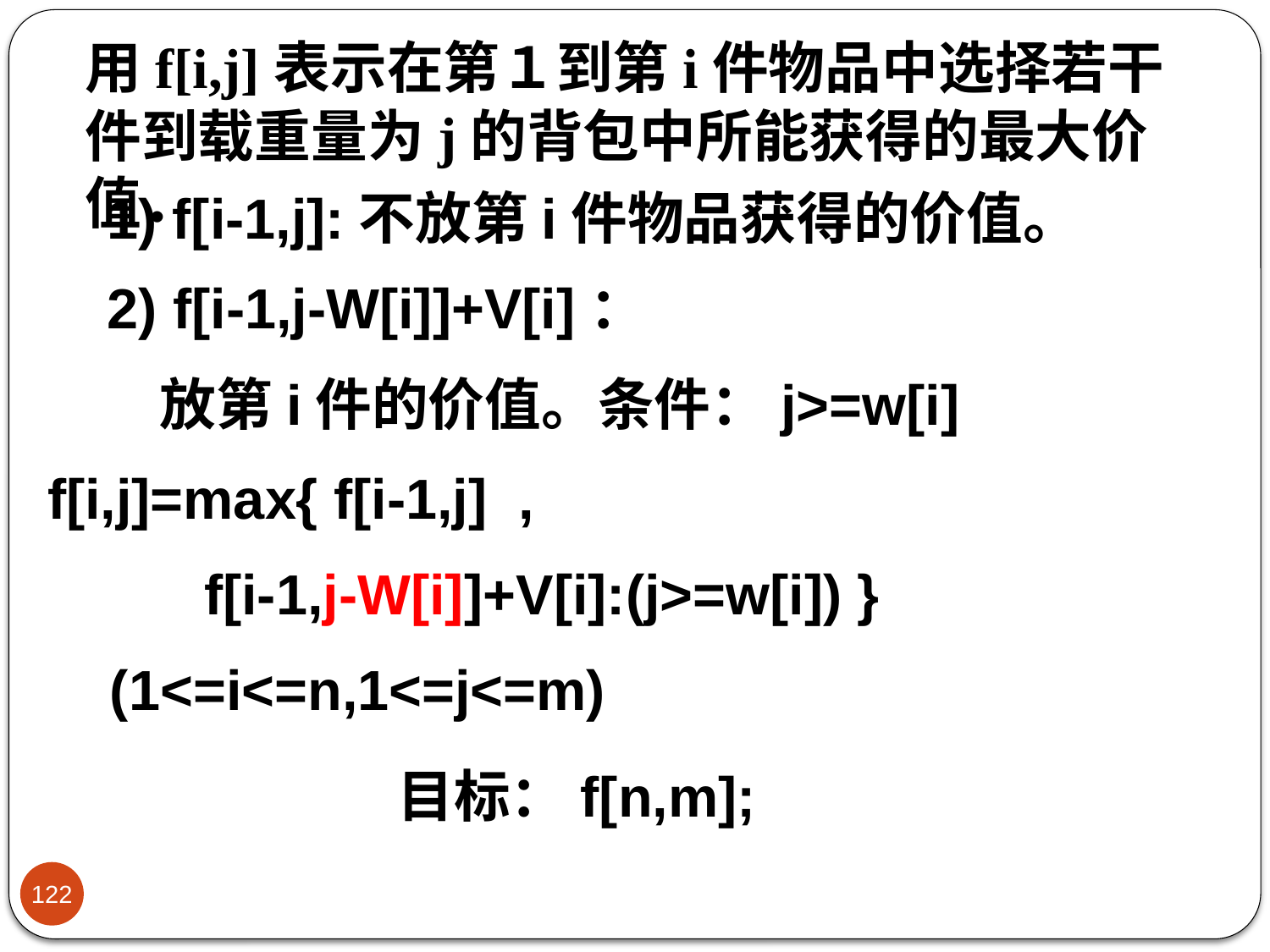

用f[i,j]表示在第１到第i件物品中选择若干件到载重量为j的背包中所能获得的最大价值．
1) f[i-1,j]:不放第i件物品获得的价值。
2) f[i-1,j-W[i]]+V[i]：
   放第i件的价值。条件：j>=w[i]
f[i,j]=max{ f[i-1,j]  ,
          f[i-1,j-W[i]]+V[i]:(j>=w[i]) }
    (1<=i<=n,1<=j<=m)
目标：f[n,m];
122